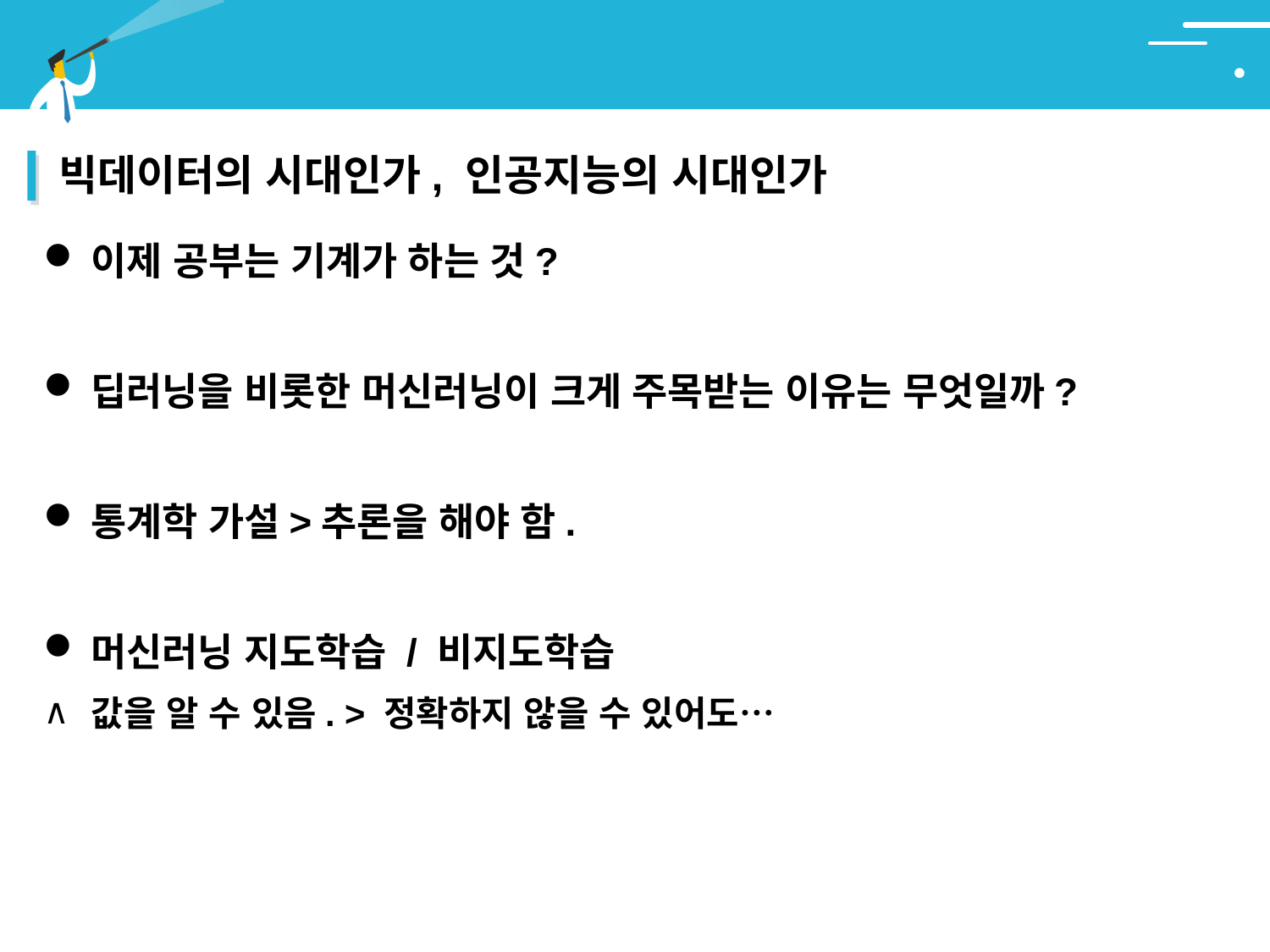

# 7. Others
빅데이터의 시대인가, 인공지능의 시대인가

이제 공부는 기계가 하는 것?

딥러닝을 비롯한 머신러닝이 크게 주목받는 이유는 무엇일까?

통계학 가설>추론을 해야 함.

머신러닝 지도학습 / 비지도학습
값을 알 수 있음. > 정확하지 않을 수 있어도…